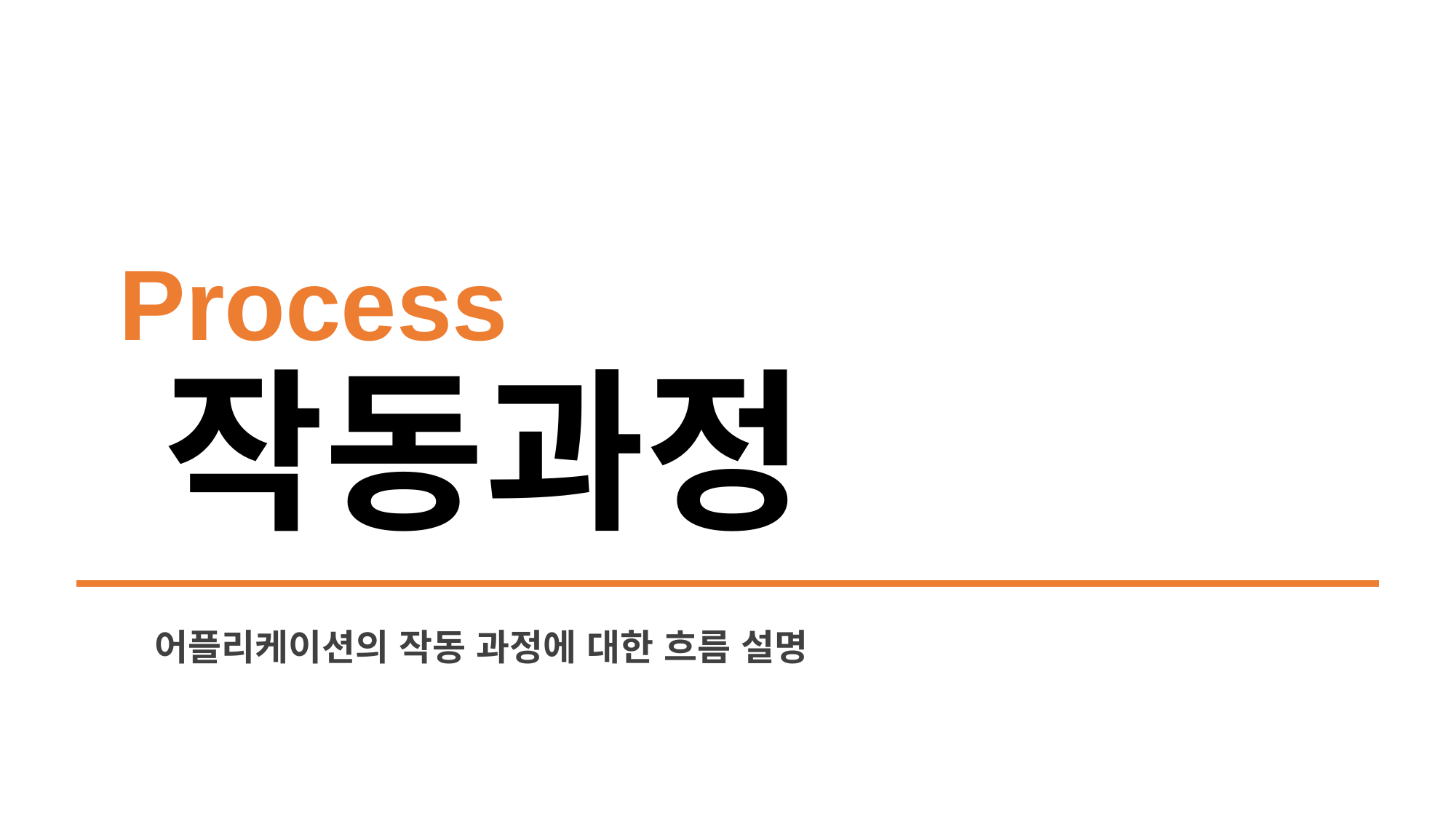

Process
작동과정
어플리케이션의 작동 과정에 대한 흐름 설명